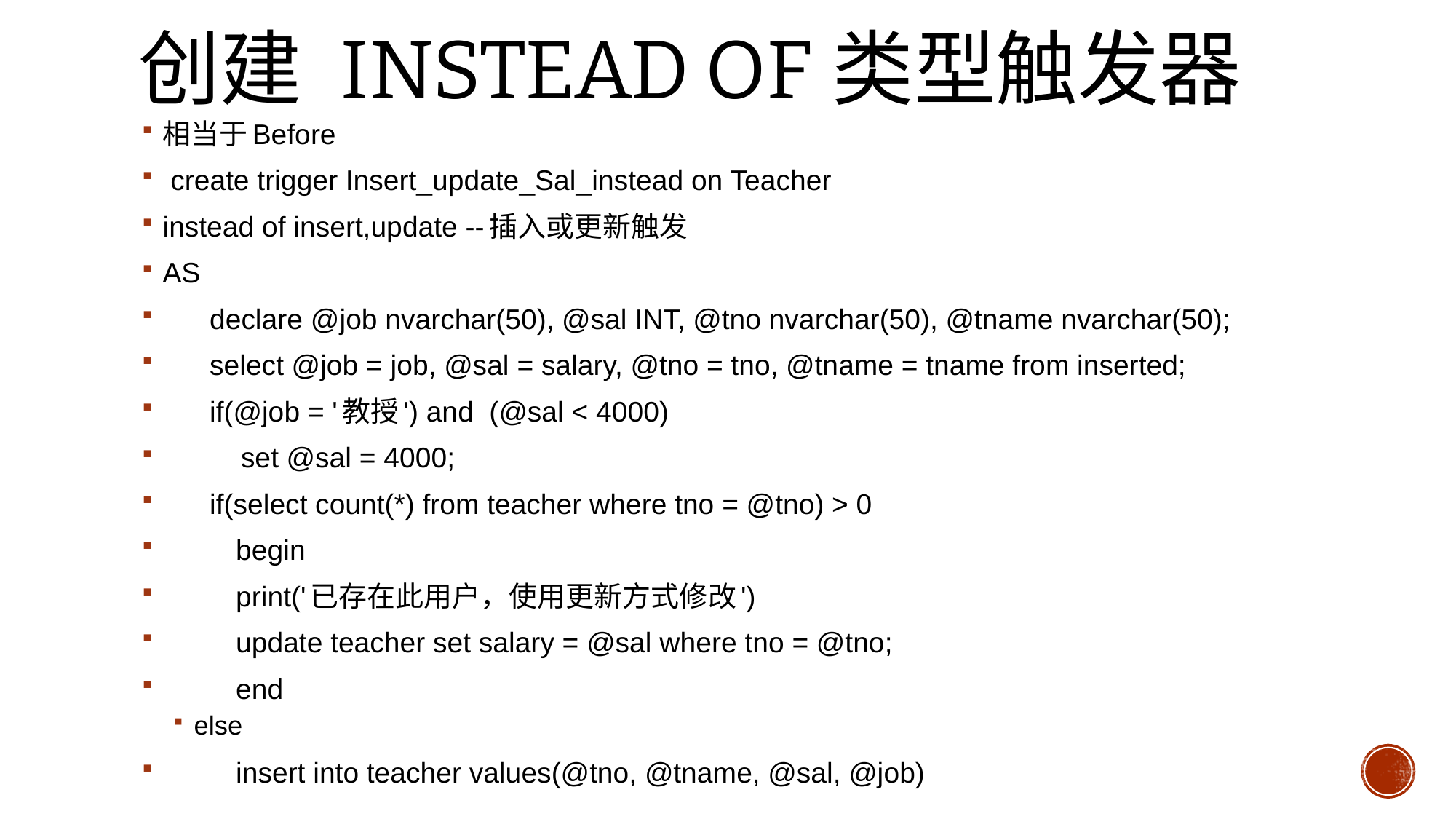

# 创建 instead of类型触发器
相当于Before
 create trigger Insert_update_Sal_instead on Teacher
instead of insert,update --插入或更新触发
AS
      declare @job nvarchar(50), @sal INT, @tno nvarchar(50), @tname nvarchar(50);
      select @job = job, @sal = salary, @tno = tno, @tname = tname from inserted;
      if(@job = '教授') and  (@sal < 4000)
          set @sal = 4000;
      if(select count(*) from teacher where tno = @tno) > 0
	begin
		print('已存在此用户，使用更新方式修改')
		update teacher set salary = @sal where tno = @tno;
	end
else
	insert into teacher values(@tno, @tname, @sal, @job)
51